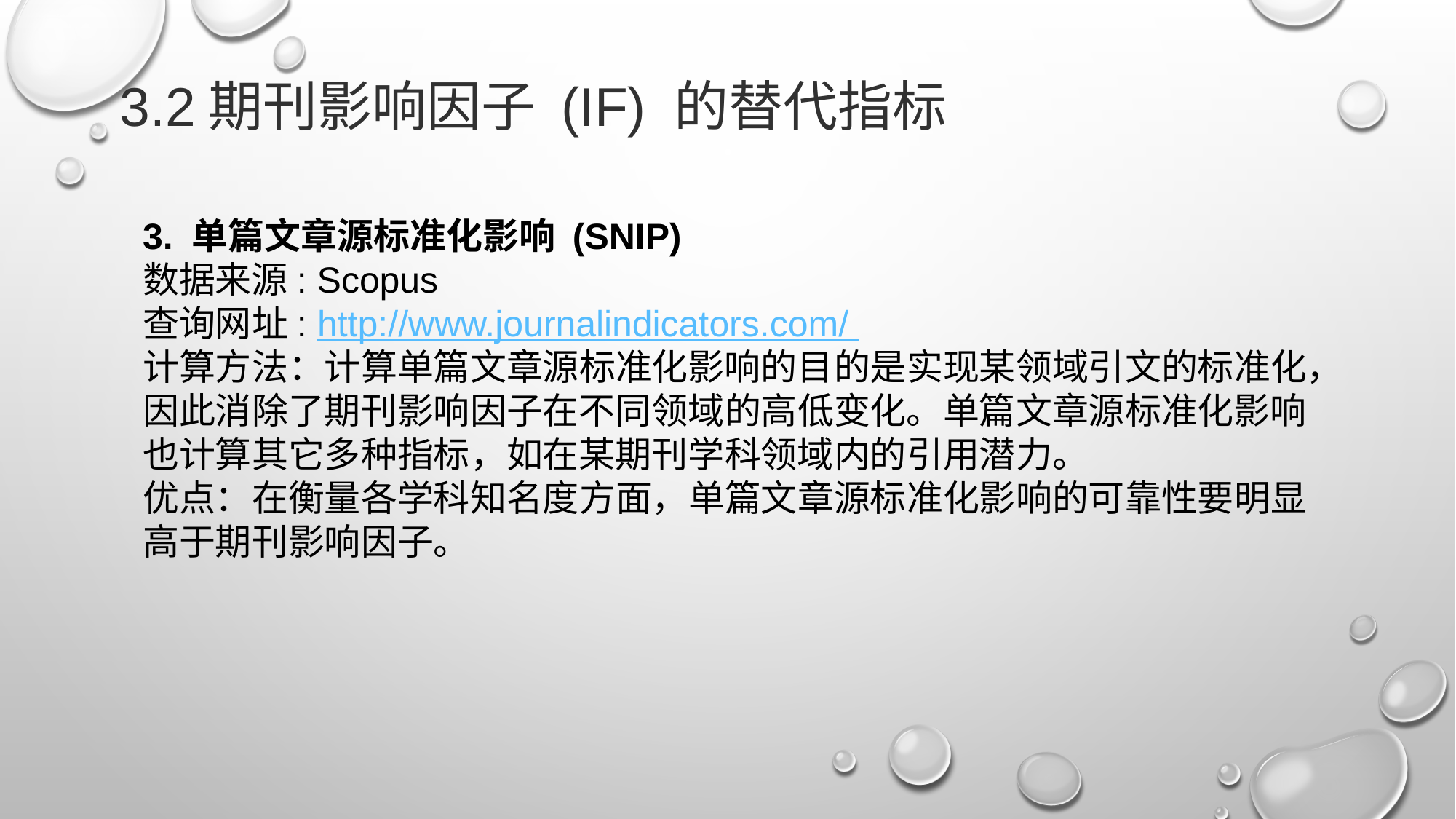

3.2期刊影响因子 (IF) 的替代指标

3. 单篇文章源标准化影响 (SNIP)
数据来源: Scopus
查询网址: http://www.journalindicators.com/
计算方法：计算单篇文章源标准化影响的目的是实现某领域引文的标准化，因此消除了期刊影响因子在不同领域的高低变化。单篇文章源标准化影响也计算其它多种指标，如在某期刊学科领域内的引用潜力。
优点：在衡量各学科知名度方面，单篇文章源标准化影响的可靠性要明显高于期刊影响因子。